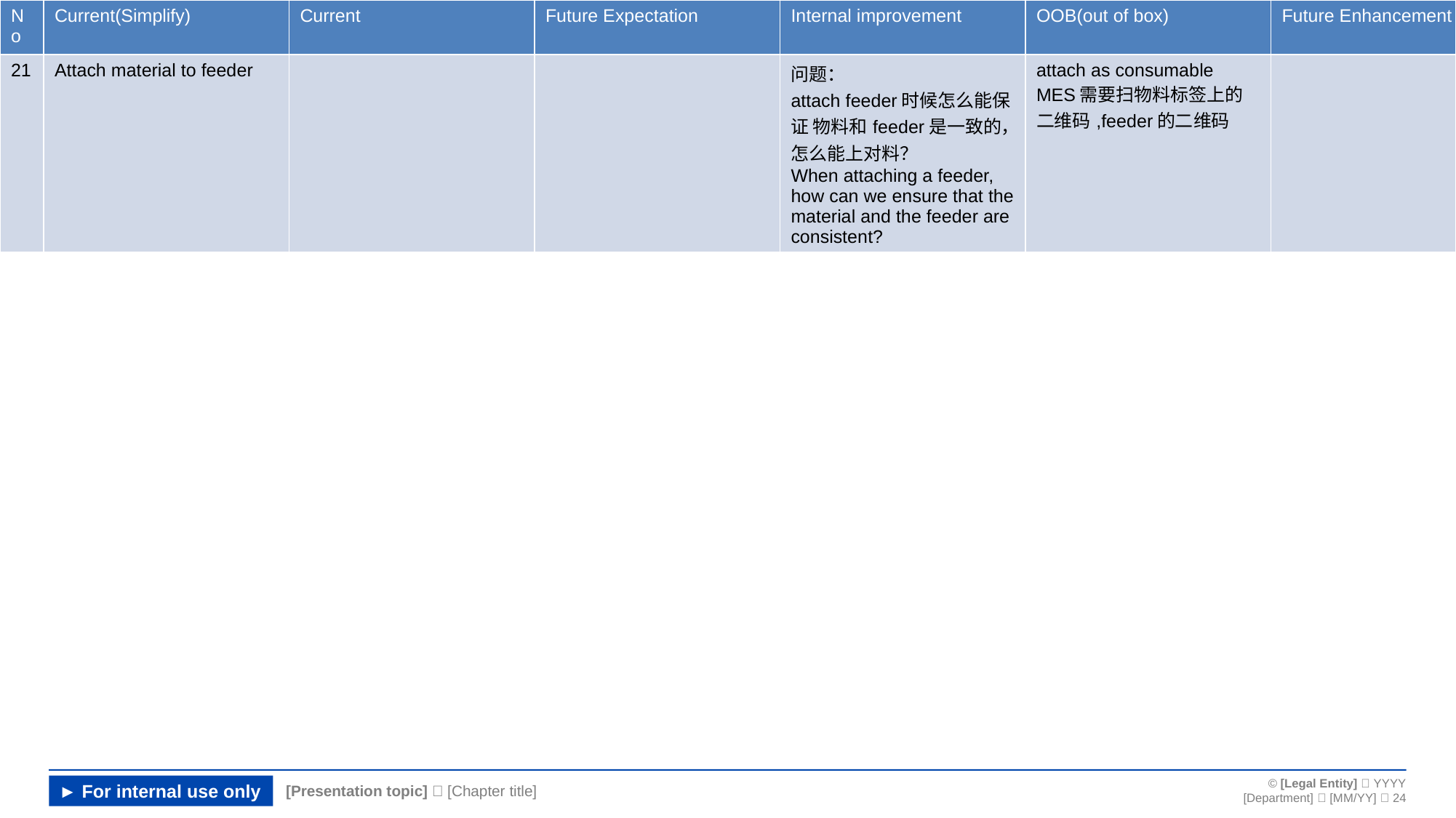

| No | Current(Simplify) | Current | Future Expectation | Internal improvement | OOB(out of box) | Future Enhancement |  |
| --- | --- | --- | --- | --- | --- | --- | --- |
| 21 | Attach material to feeder |  |  | 问题： attach feeder时候怎么能保证 物料和feeder是一致的，怎么能上对料？ When attaching a feeder, how can we ensure that the material and the feeder are consistent? | attach as consumable MES需要扫物料标签上的二维码,feeder的二维码 |  |  |
#